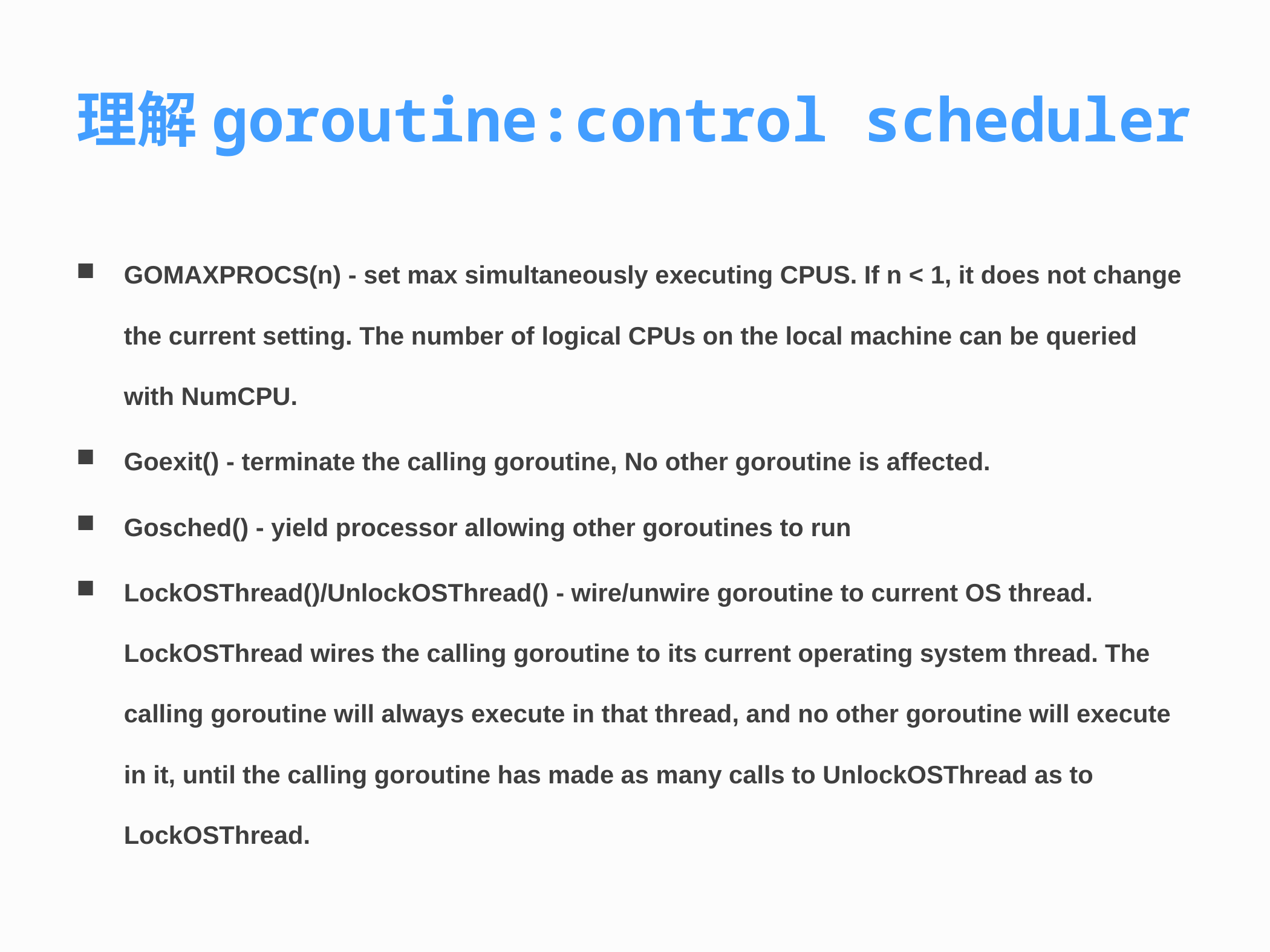

# 理解goroutine:control scheduler
GOMAXPROCS(n) - set max simultaneously executing CPUS. If n < 1, it does not change the current setting. The number of logical CPUs on the local machine can be queried with NumCPU.
Goexit() - terminate the calling goroutine, No other goroutine is affected.
Gosched() - yield processor allowing other goroutines to run
LockOSThread()/UnlockOSThread() - wire/unwire goroutine to current OS thread. LockOSThread wires the calling goroutine to its current operating system thread. The calling goroutine will always execute in that thread, and no other goroutine will execute in it, until the calling goroutine has made as many calls to UnlockOSThread as to LockOSThread.